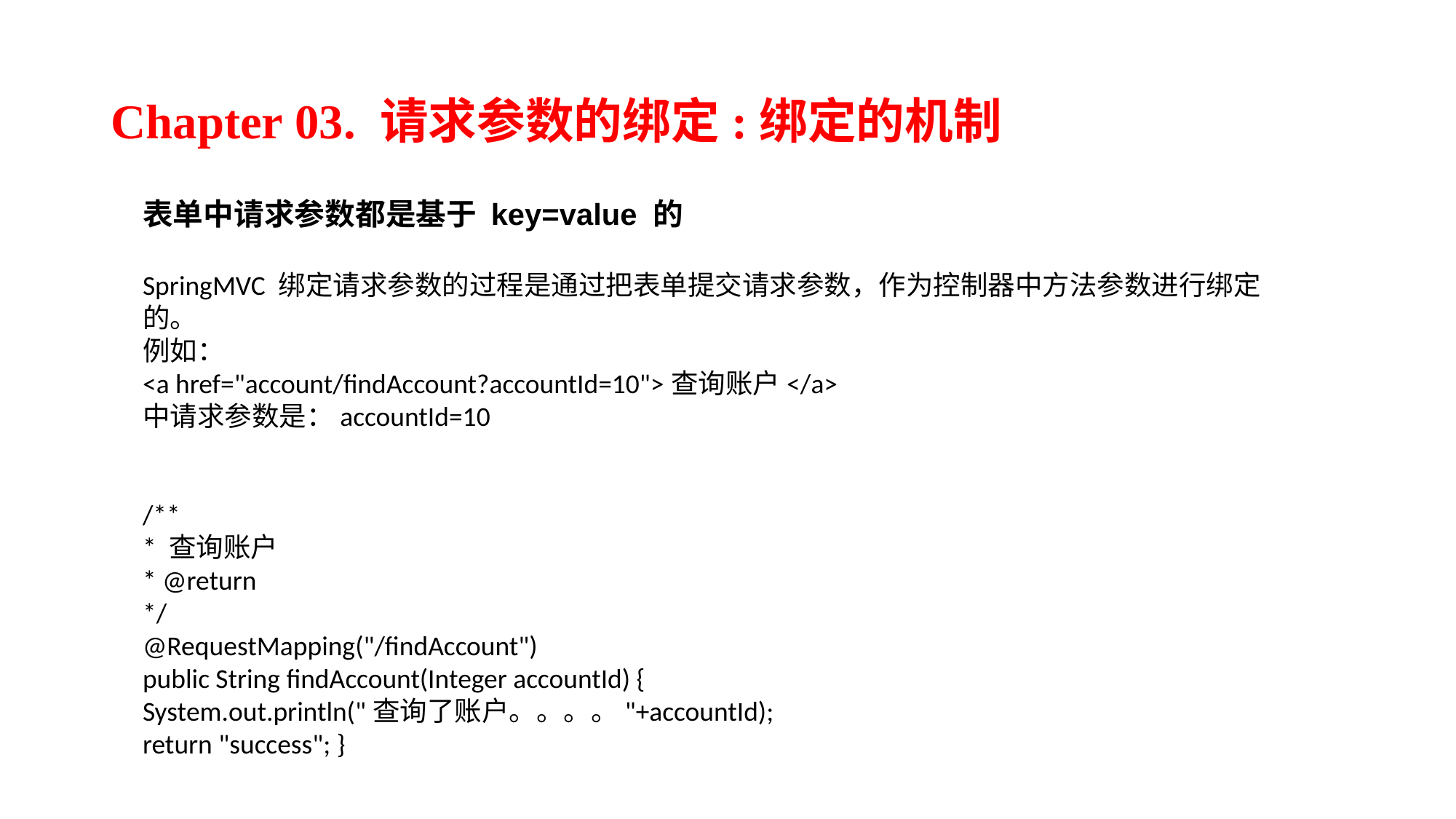

# Chapter 03. 请求参数的绑定:绑定的机制
表单中请求参数都是基于 key=value 的

SpringMVC 绑定请求参数的过程是通过把表单提交请求参数，作为控制器中方法参数进行绑定的。
例如：
<a href="account/findAccount?accountId=10">查询账户</a>
中请求参数是：accountId=10

/**
* 查询账户
* @return
*/
@RequestMapping("/findAccount")
public String findAccount(Integer accountId) {
System.out.println("查询了账户。。。。"+accountId);
return "success"; }
36